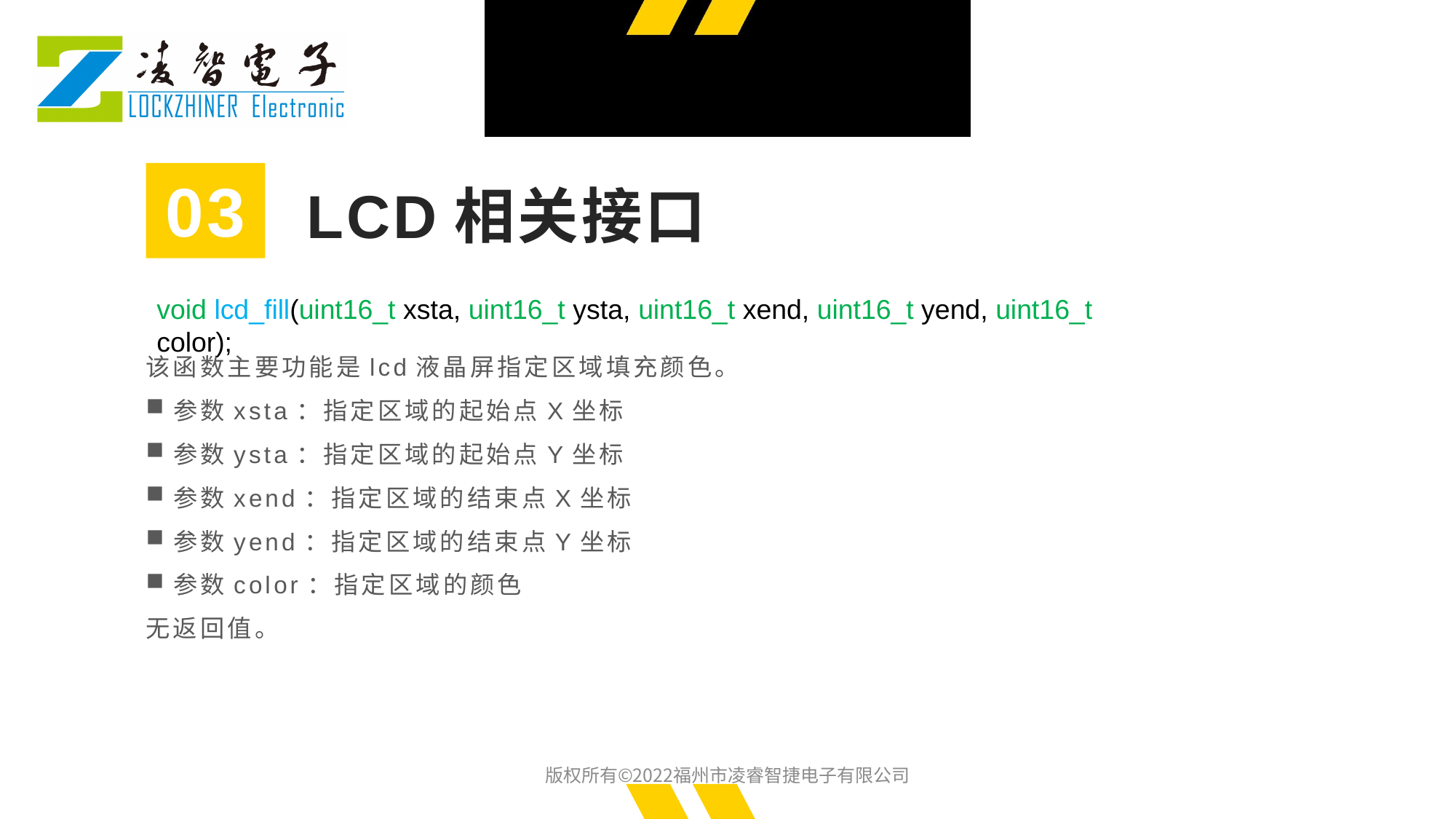

03
LCD相关接口
void lcd_fill(uint16_t xsta, uint16_t ysta, uint16_t xend, uint16_t yend, uint16_t color);
该函数主要功能是lcd液晶屏指定区域填充颜色。
参数xsta：指定区域的起始点X坐标
参数ysta：指定区域的起始点Y坐标
参数xend：指定区域的结束点X坐标
参数yend：指定区域的结束点Y坐标
参数color：指定区域的颜色
无返回值。
版权所有©2022福州市凌睿智捷电子有限公司
8